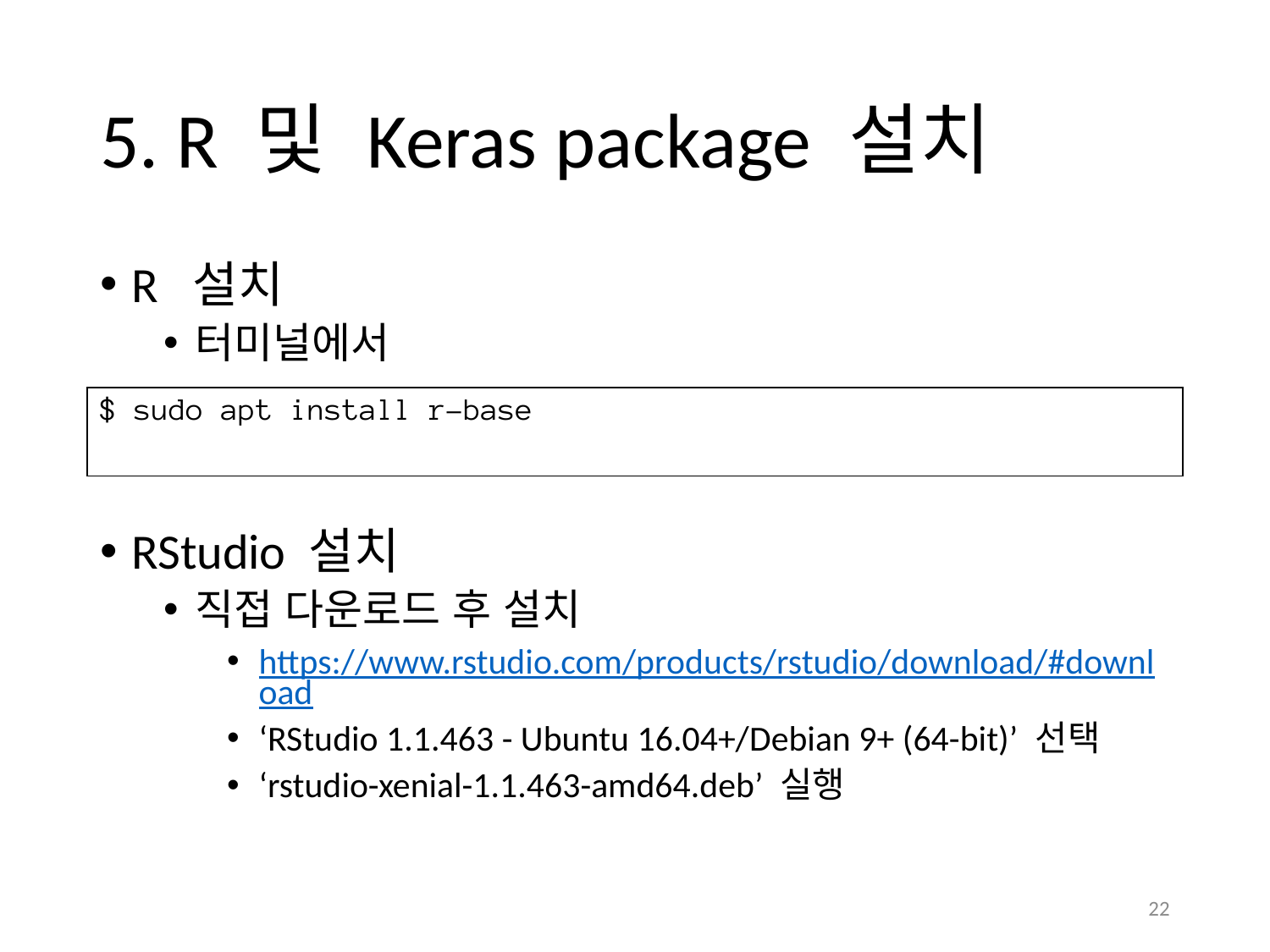

# 5. R 및 Keras package 설치
R  설치
터미널에서

RStudio 설치
직접 다운로드 후 설치
https://www.rstudio.com/products/rstudio/download/#download
‘RStudio 1.1.463 - Ubuntu 16.04+/Debian 9+ (64-bit)’ 선택
‘rstudio-xenial-1.1.463-amd64.deb’ 실행

| $ sudo apt install r-base |
| --- |
22